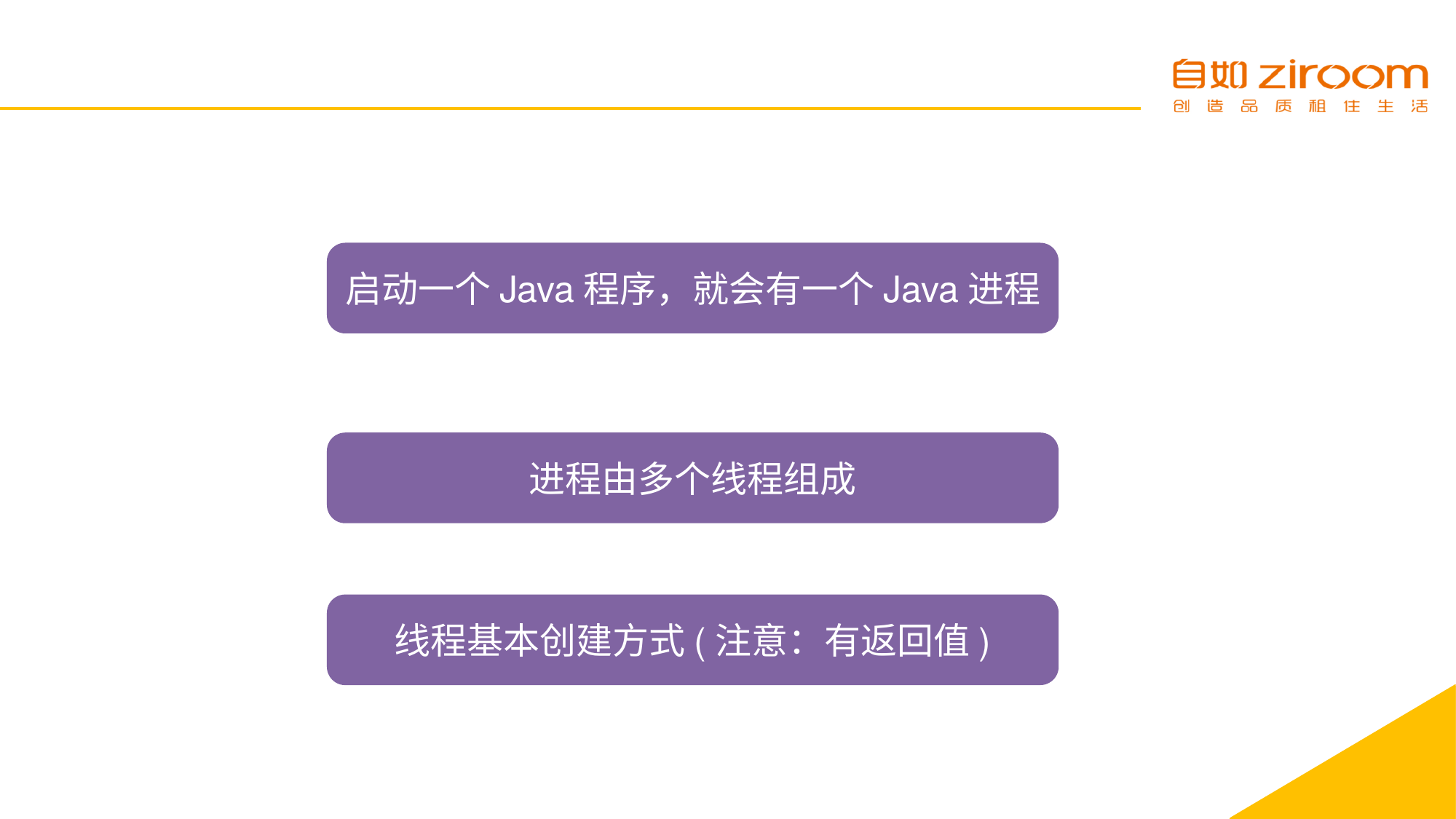

启动一个Java程序，就会有一个Java进程
进程由多个线程组成
线程基本创建方式(注意：有返回值)